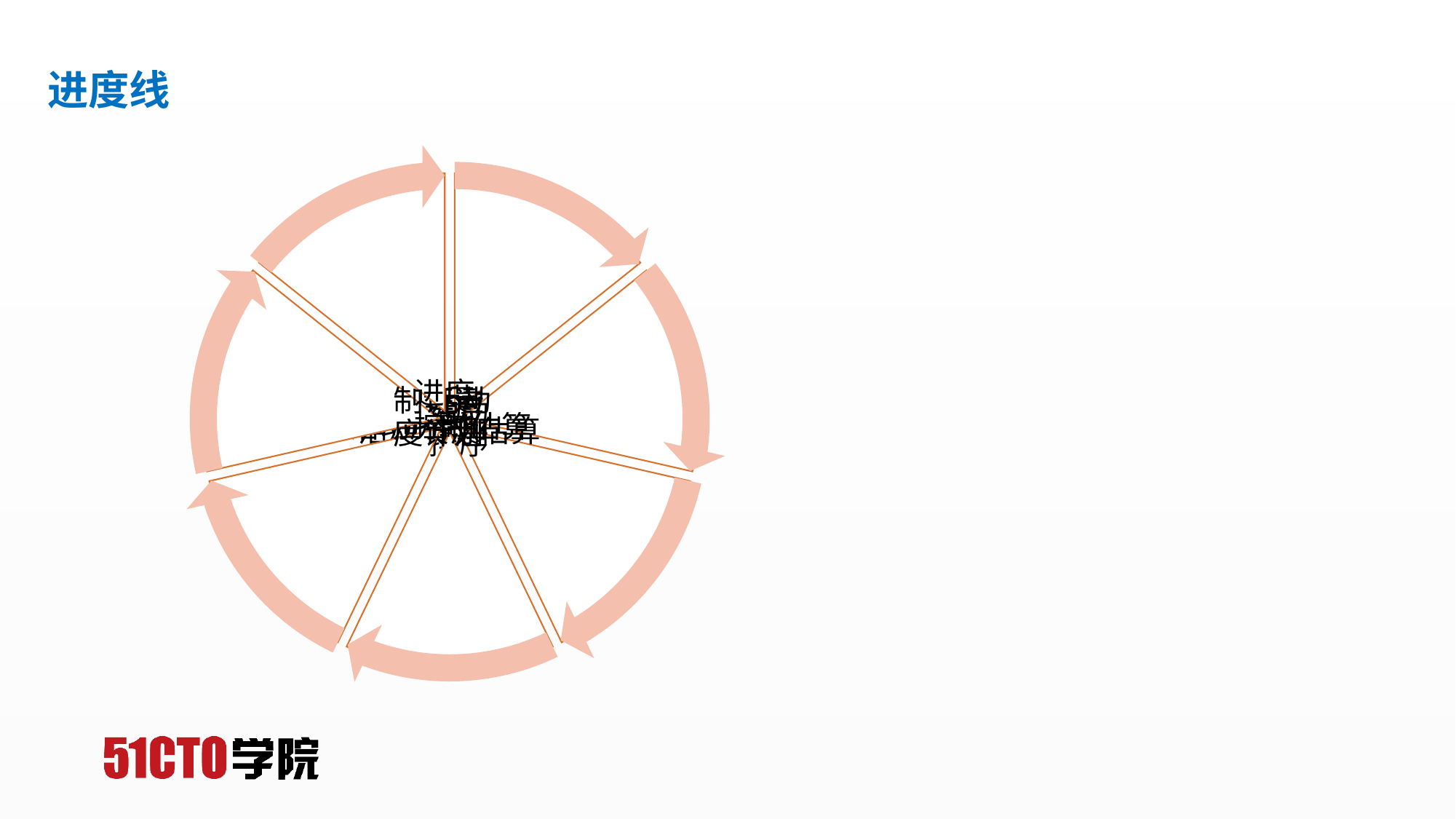

# 进度线
规划进度管理
活动
定义
活动
排序
活动资源估算
活动历时估算
制订进
度计划
进度
控制